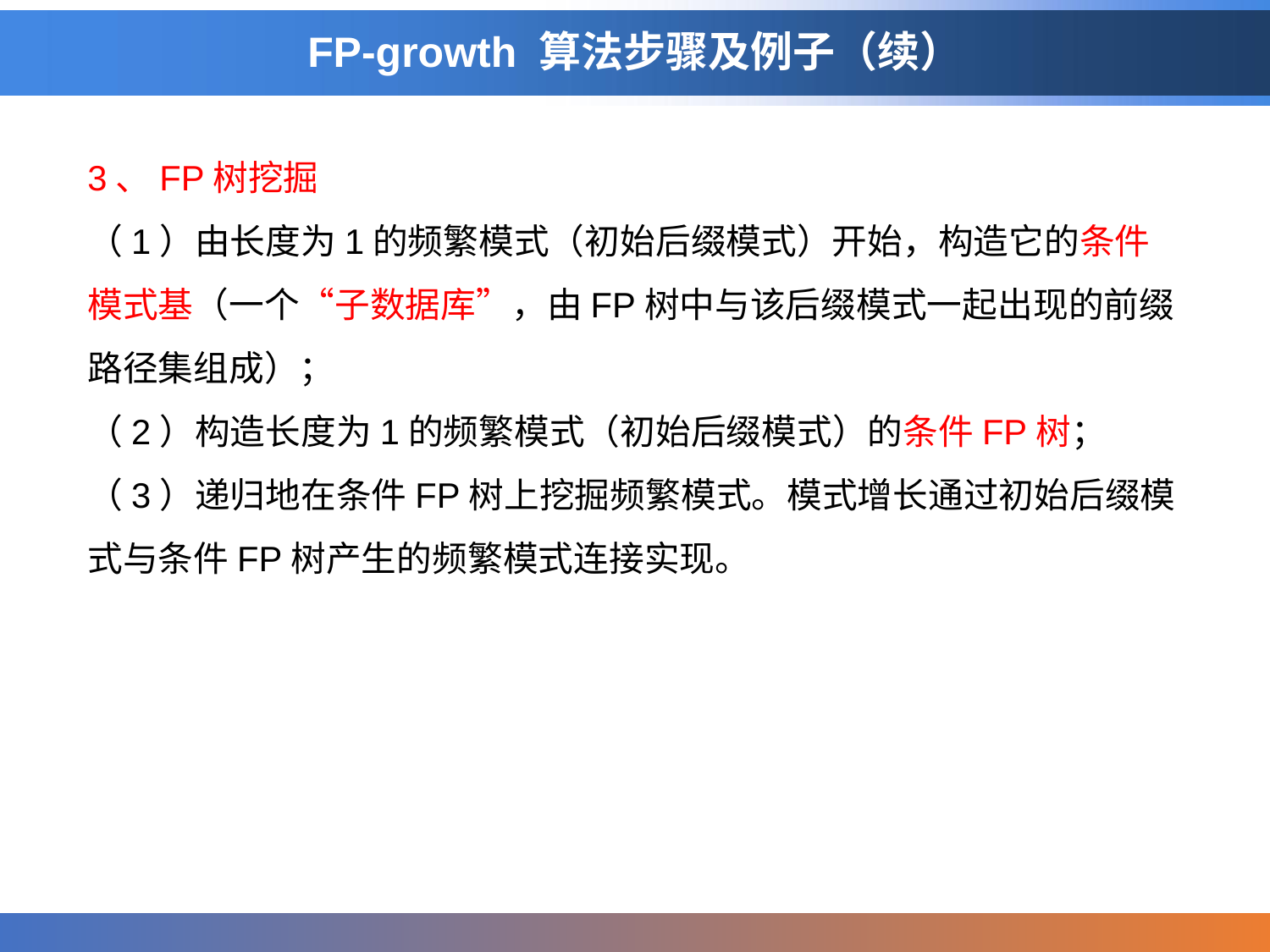

# FP-growth 算法步骤及例子（续）
3、FP树挖掘
（1）由长度为1的频繁模式（初始后缀模式）开始，构造它的条件模式基（一个“子数据库”，由FP树中与该后缀模式一起出现的前缀路径集组成）；
（2）构造长度为1的频繁模式（初始后缀模式）的条件FP树；
（3）递归地在条件FP树上挖掘频繁模式。模式增长通过初始后缀模式与条件FP树产生的频繁模式连接实现。